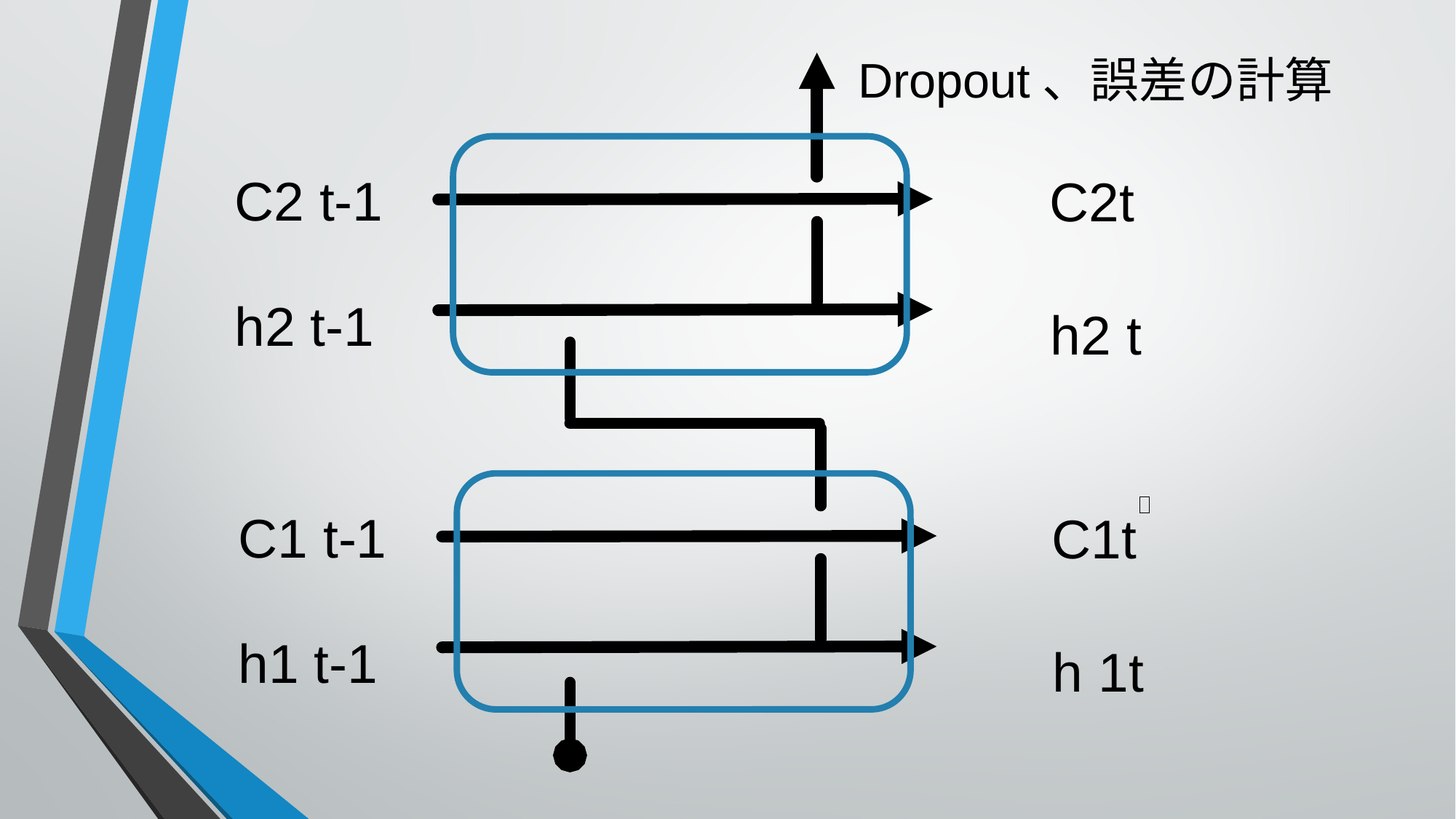

Dropout、誤差の計算

C2 t-1
C2t

h2 t-1
h2 t

C1 t-1
C1t

h1 t-1
h 1t